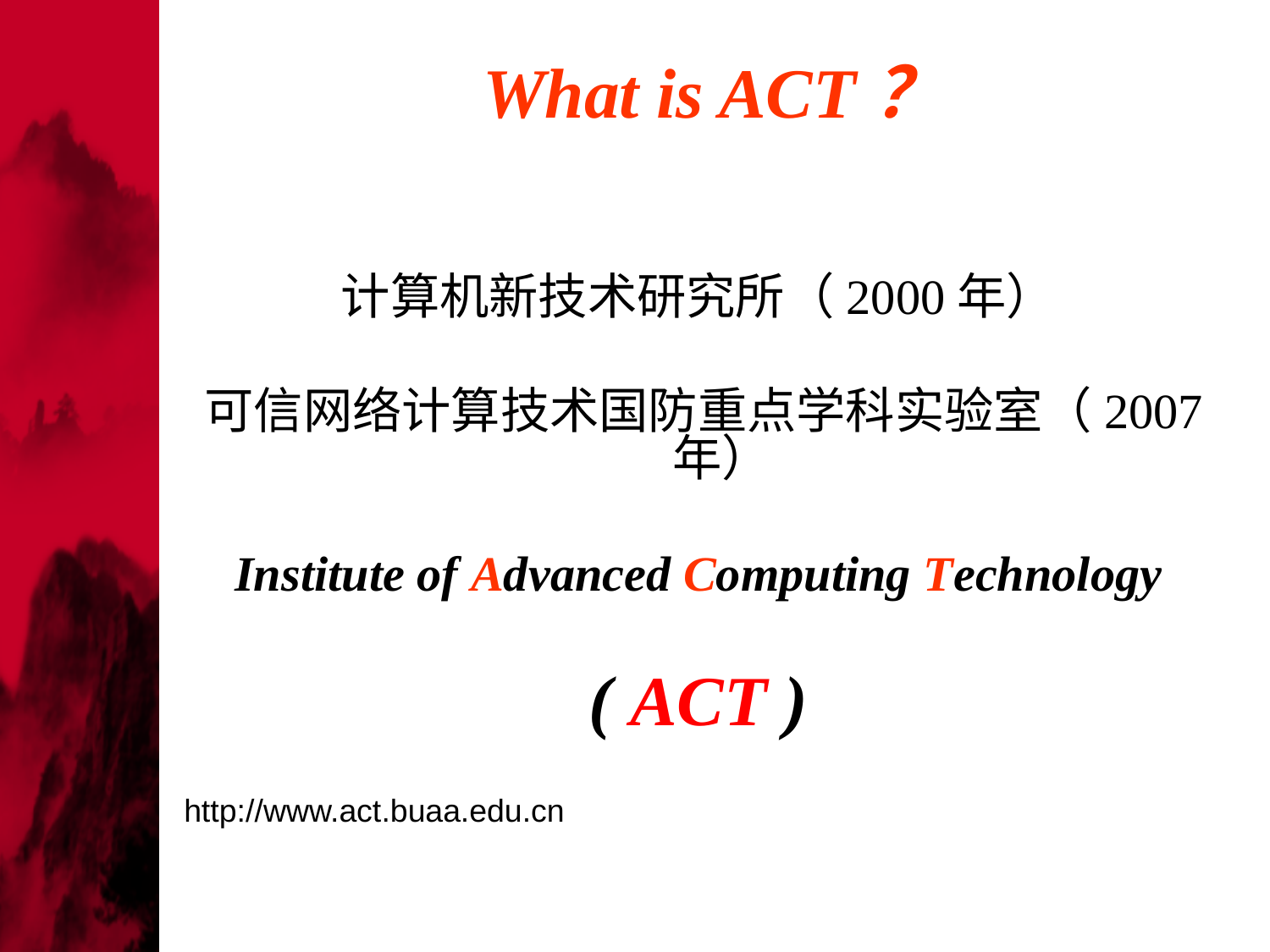

# What is ACT？

计算机新技术研究所（2000年）

 可信网络计算技术国防重点学科实验室（2007年）

Institute of Advanced Computing Technology

( ACT )

http://www.act.buaa.edu.cn